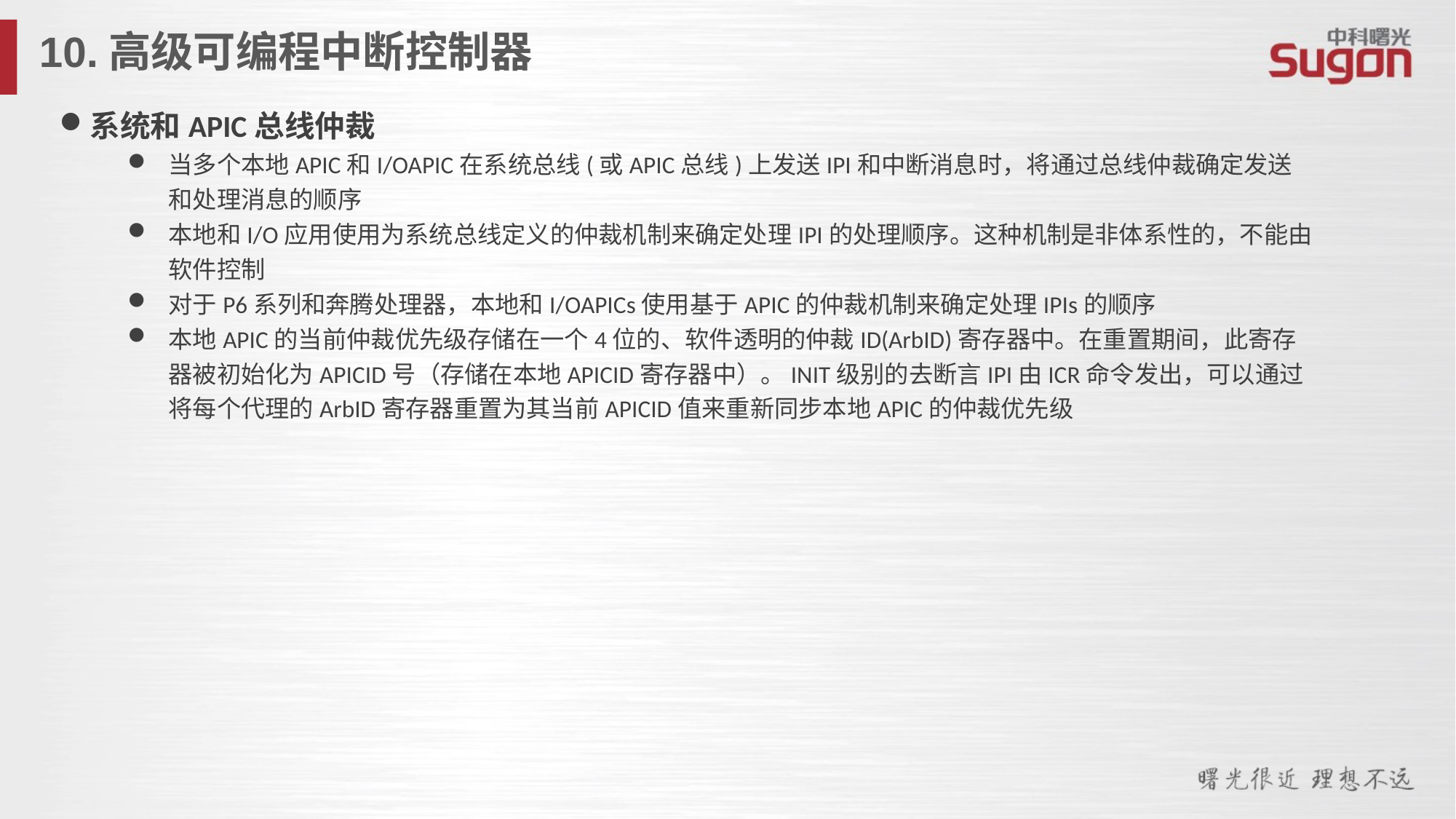

10.高级可编程中断控制器
系统和APIC总线仲裁
当多个本地APIC和I/OAPIC在系统总线(或APIC总线)上发送IPI和中断消息时，将通过总线仲裁确定发送和处理消息的顺序
本地和I/O应用使用为系统总线定义的仲裁机制来确定处理IPI的处理顺序。这种机制是非体系性的，不能由软件控制
对于P6系列和奔腾处理器，本地和I/OAPICs使用基于APIC的仲裁机制来确定处理IPIs的顺序
本地APIC的当前仲裁优先级存储在一个4位的、软件透明的仲裁ID(ArbID)寄存器中。在重置期间，此寄存器被初始化为APICID号（存储在本地APICID寄存器中）。INIT级别的去断言IPI由ICR命令发出，可以通过将每个代理的ArbID寄存器重置为其当前APICID值来重新同步本地APIC的仲裁优先级